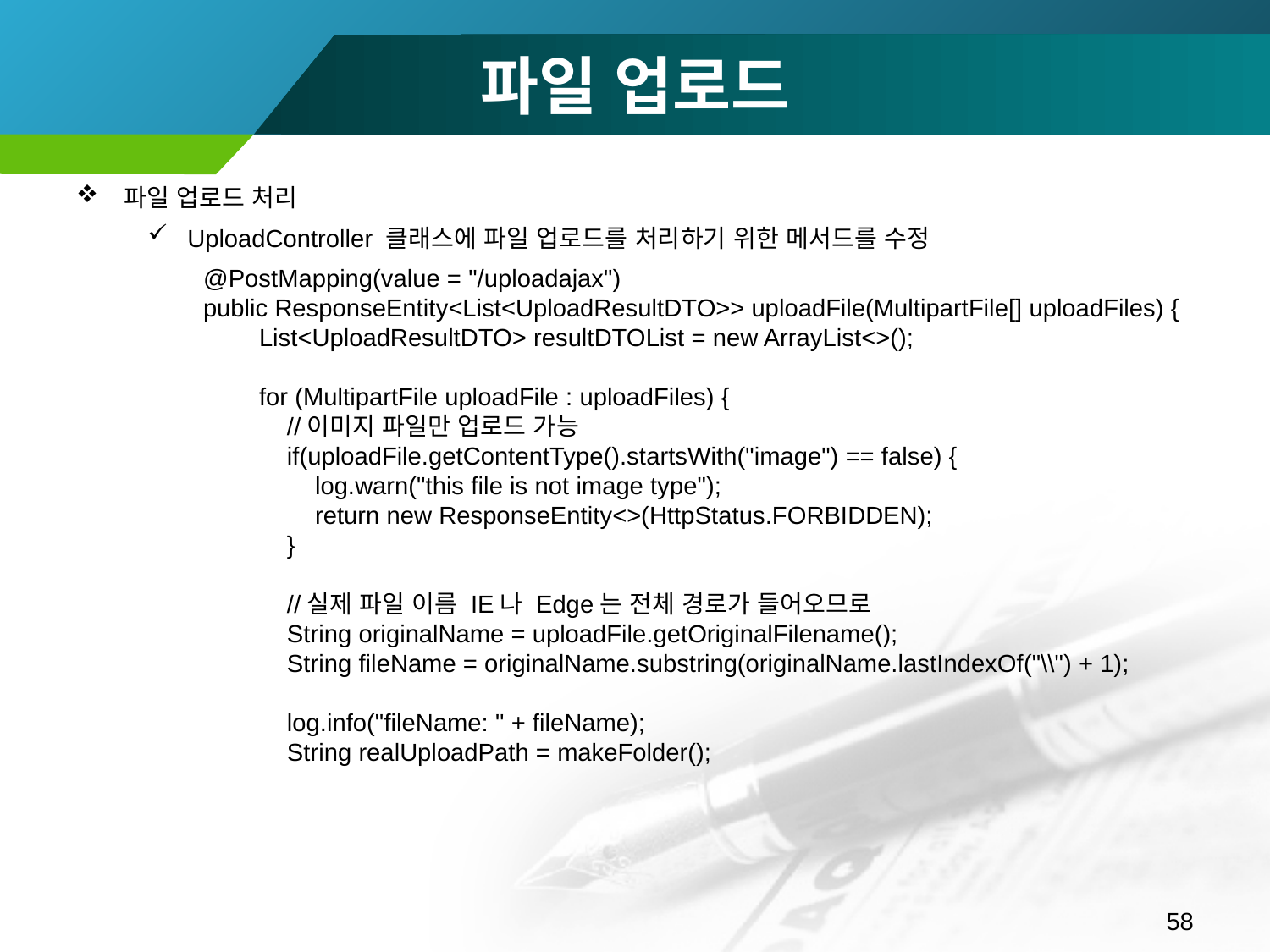

# 파일 업로드
파일 업로드 처리
UploadController 클래스에 파일 업로드를 처리하기 위한 메서드를 수정
@PostMapping(value = "/uploadajax")
public ResponseEntity<List<UploadResultDTO>> uploadFile(MultipartFile[] uploadFiles) {
        List<UploadResultDTO> resultDTOList = new ArrayList<>();

        for (MultipartFile uploadFile : uploadFiles) {
            //이미지 파일만 업로드 가능
            if(uploadFile.getContentType().startsWith("image") == false) {
                log.warn("this file is not image type");
                return new ResponseEntity<>(HttpStatus.FORBIDDEN);
            }

            //실제 파일 이름 IE나 Edge는 전체 경로가 들어오므로
            String originalName = uploadFile.getOriginalFilename();
            String fileName = originalName.substring(originalName.lastIndexOf("\\") + 1);

            log.info("fileName: " + fileName);
            String realUploadPath = makeFolder();
58